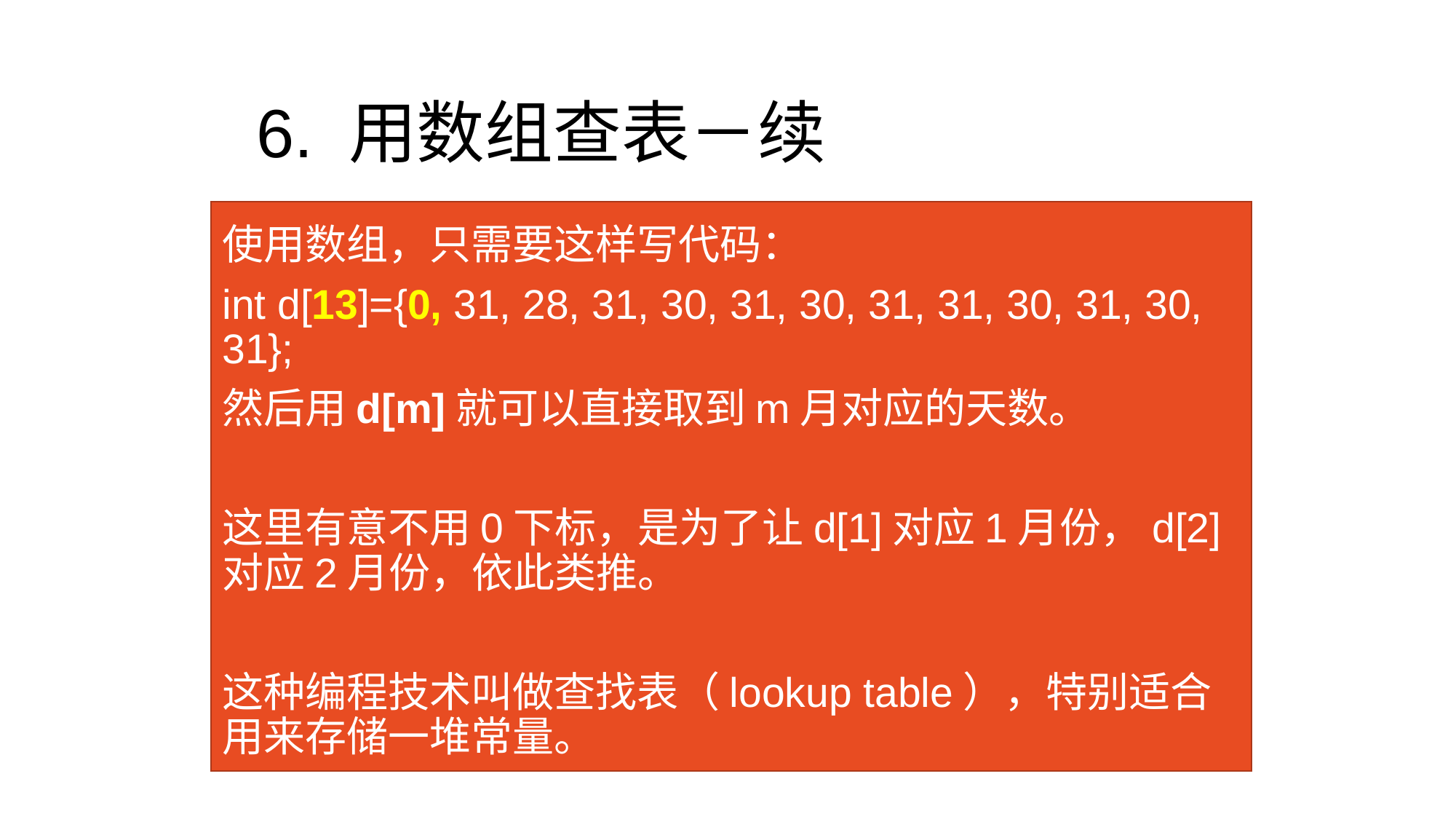

# 6. 用数组查表－续
使用数组，只需要这样写代码：
int d[13]={0, 31, 28, 31, 30, 31, 30, 31, 31, 30, 31, 30, 31};
然后用d[m]就可以直接取到m月对应的天数。

这里有意不用0下标，是为了让d[1]对应1月份，d[2]对应2月份，依此类推。

这种编程技术叫做查找表（lookup table），特别适合用来存储一堆常量。